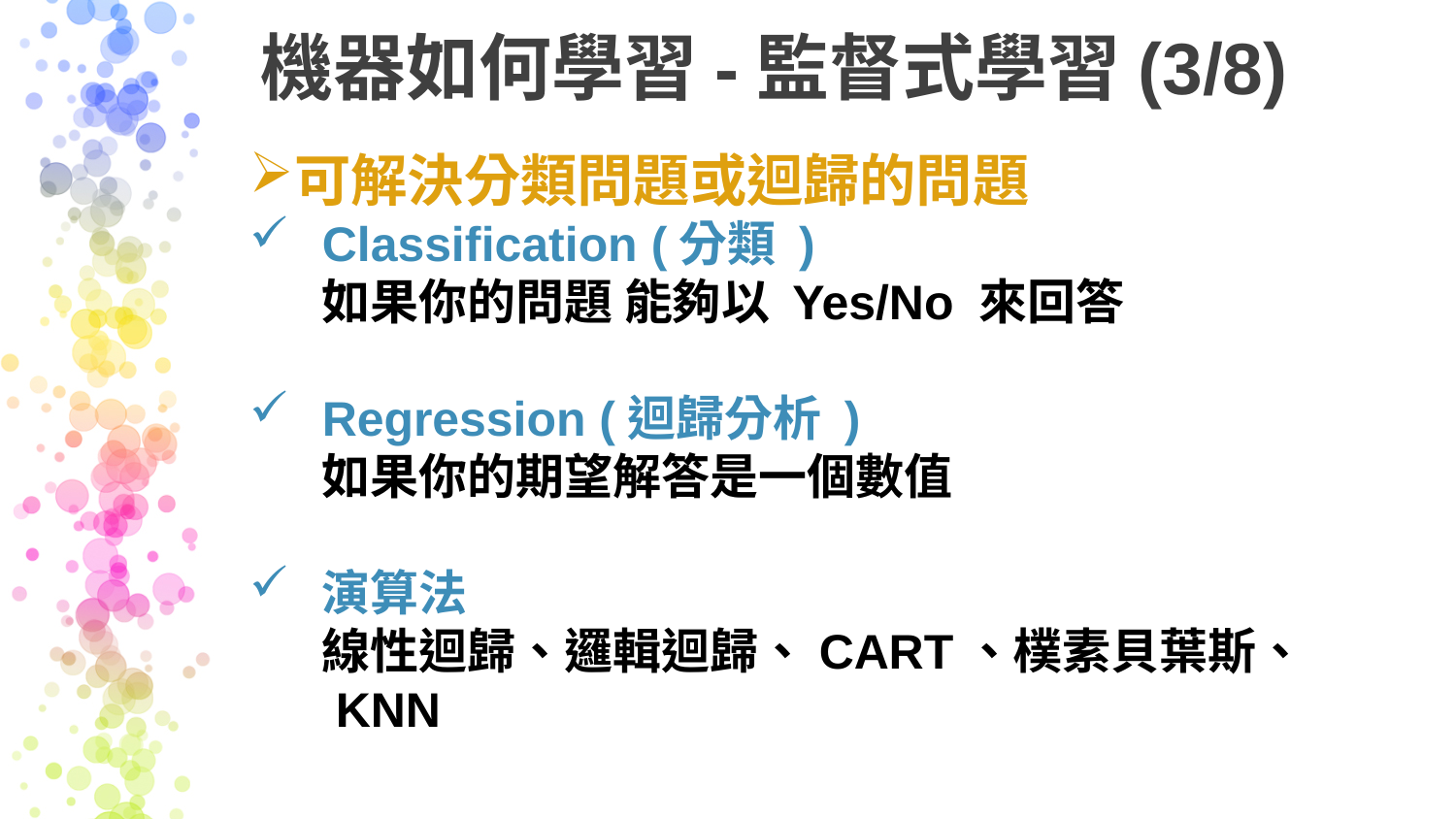

# 機器如何學習-監督式學習(3/8)
可解決分類問題或迴歸的問題
Classification (分類 )
如果你的問題 能夠以 Yes/No 來回答

Regression (迴歸分析 )
如果你的期望解答是一個數值

演算法
線性迴歸、邏輯迴歸、CART、樸素貝葉斯、
 KNN